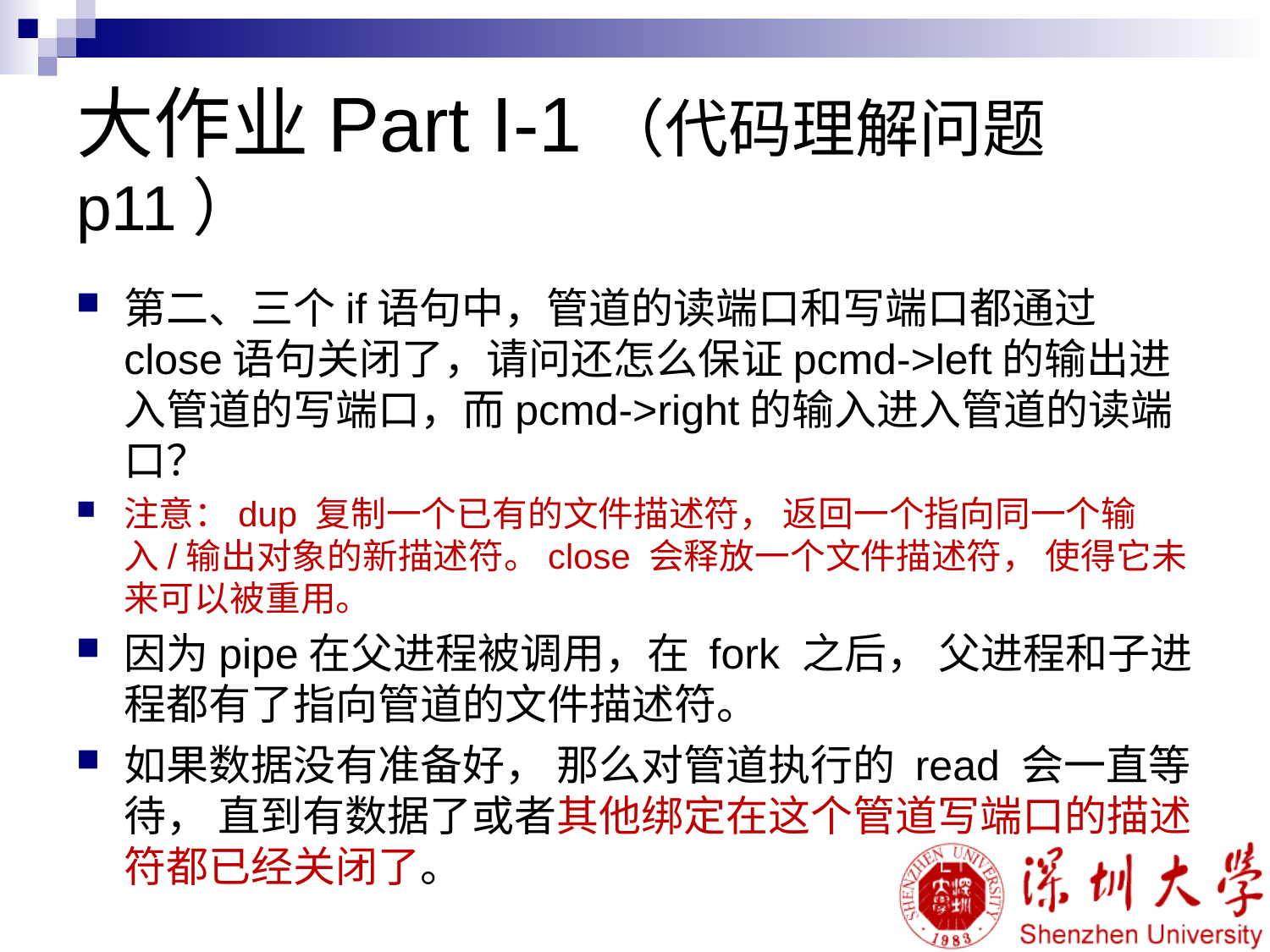

# 大作业Part I-1（代码理解问题 p11）
第二、三个if语句中，管道的读端口和写端口都通过close语句关闭了，请问还怎么保证pcmd->left的输出进入管道的写端口，而pcmd->right的输入进入管道的读端口？
注意：dup 复制一个已有的文件描述符， 返回一个指向同一个输入/输出对象的新描述符。close 会释放一个文件描述符， 使得它未来可以被重用。
因为pipe在父进程被调用，在 fork 之后， 父进程和子进程都有了指向管道的文件描述符。
如果数据没有准备好， 那么对管道执行的 read 会一直等待， 直到有数据了或者其他绑定在这个管道写端口的描述符都已经关闭了。